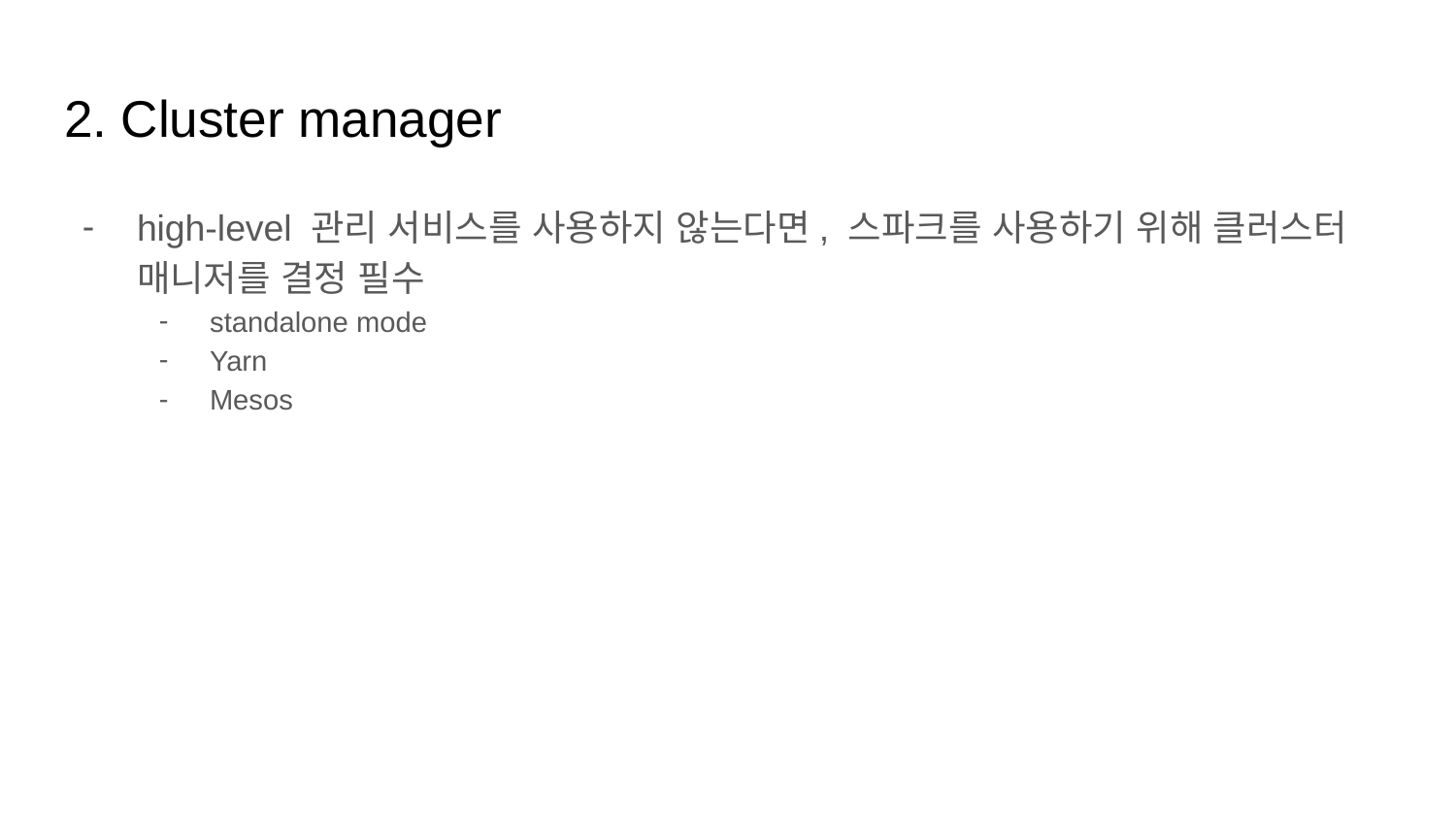

# 2. Cluster manager
high-level 관리 서비스를 사용하지 않는다면, 스파크를 사용하기 위해 클러스터 매니저를 결정 필수
standalone mode
Yarn
Mesos